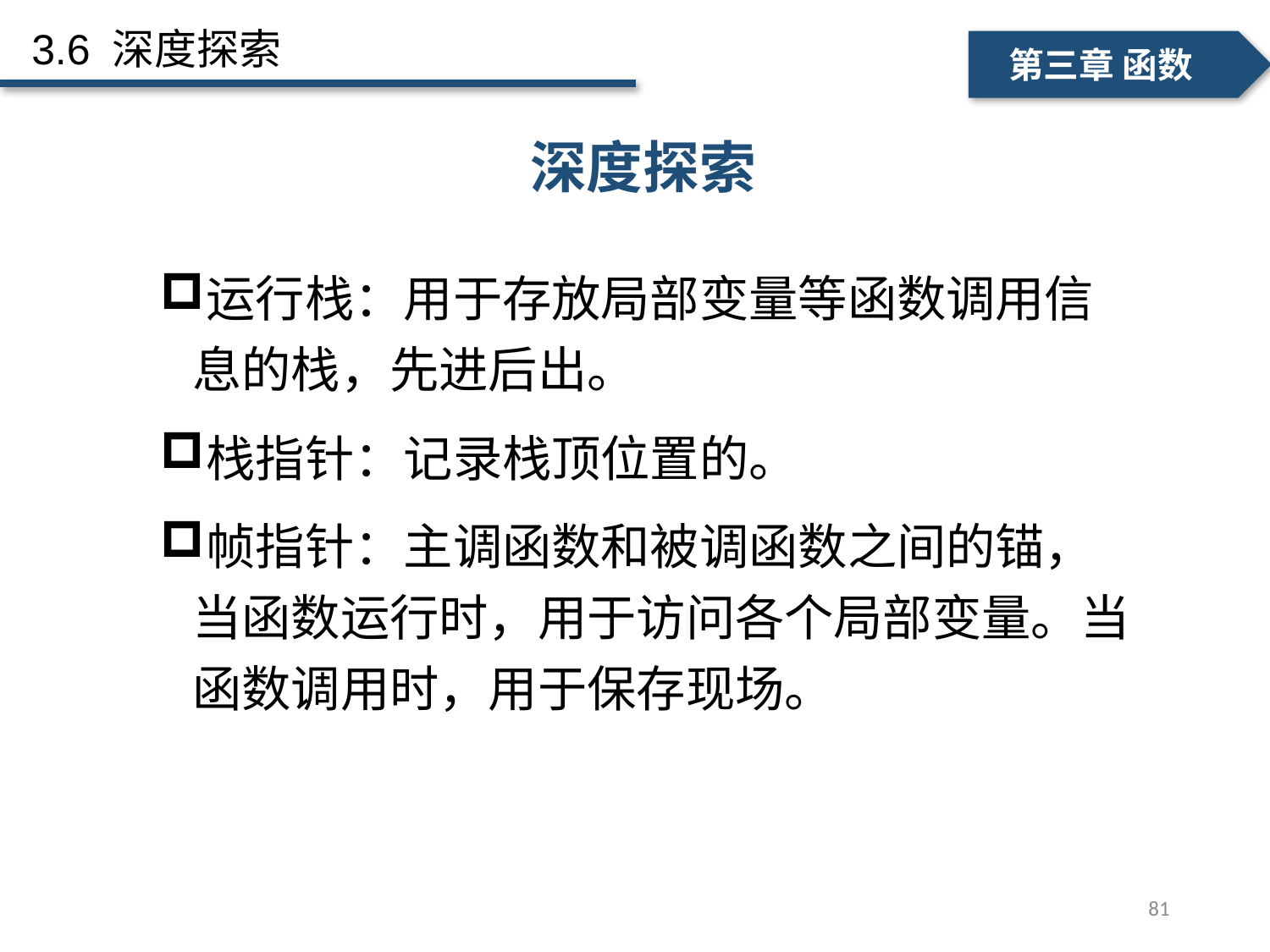

3.6 深度探索
一、个人简介
二、学术成绩

第三章 函数
例3-17系统函数应用举例
# 查找系统函数的使用说明
注意事项
注意事项

深度探索
运行栈：用于存放局部变量等函数调用信息的栈，先进后出。
栈指针：记录栈顶位置的。
帧指针：主调函数和被调函数之间的锚，当函数运行时，用于访问各个局部变量。当函数调用时，用于保存现场。

81